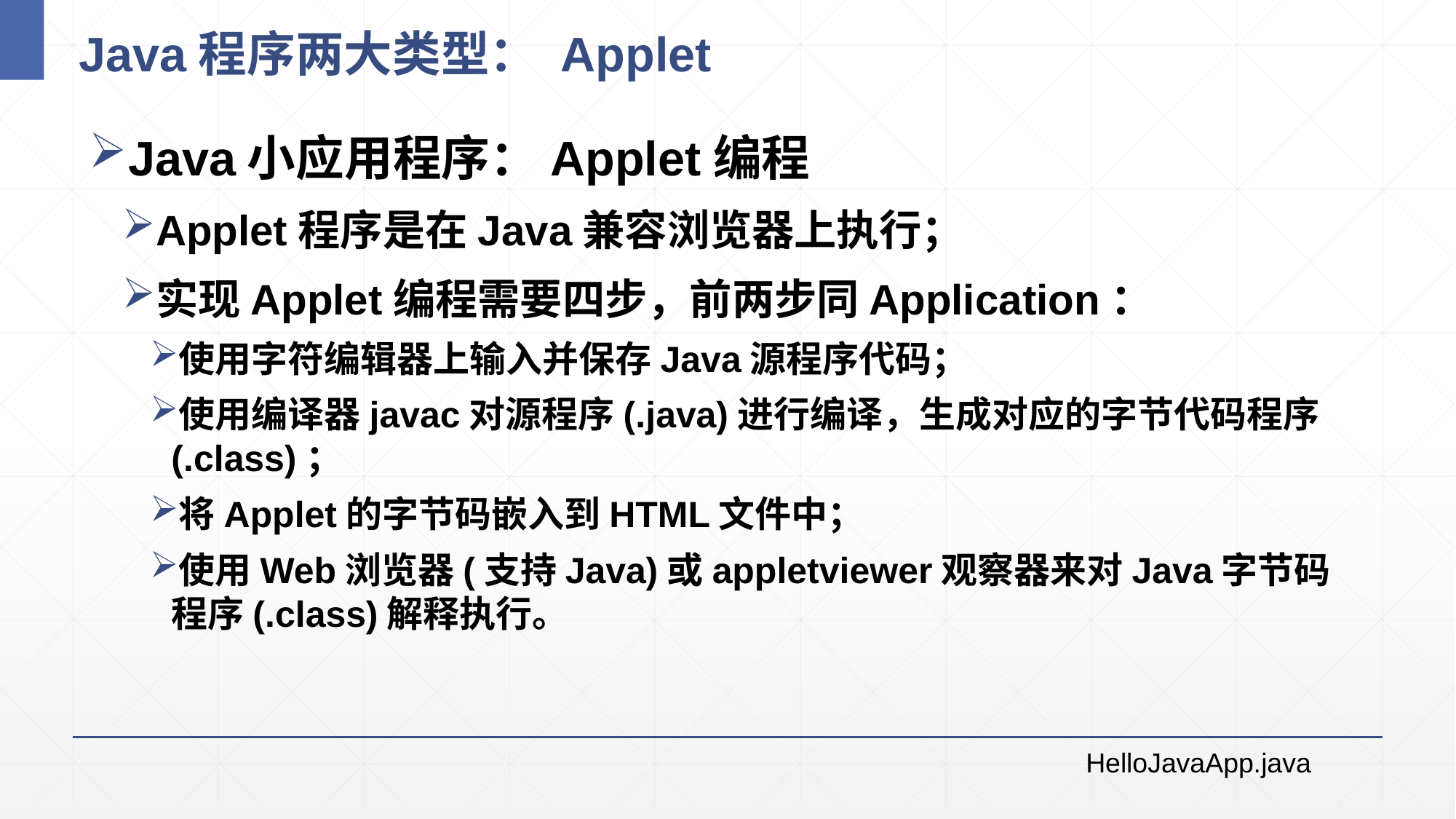

# Java程序两大类型： Applet
Java小应用程序：Applet编程
Applet程序是在Java兼容浏览器上执行；
实现Applet编程需要四步，前两步同Application：
使用字符编辑器上输入并保存Java源程序代码；
使用编译器javac对源程序(.java)进行编译，生成对应的字节代码程序(.class)；
将Applet的字节码嵌入到HTML文件中；
使用Web浏览器(支持Java)或appletviewer观察器来对Java字节码程序(.class)解释执行。

HelloJavaApp.java